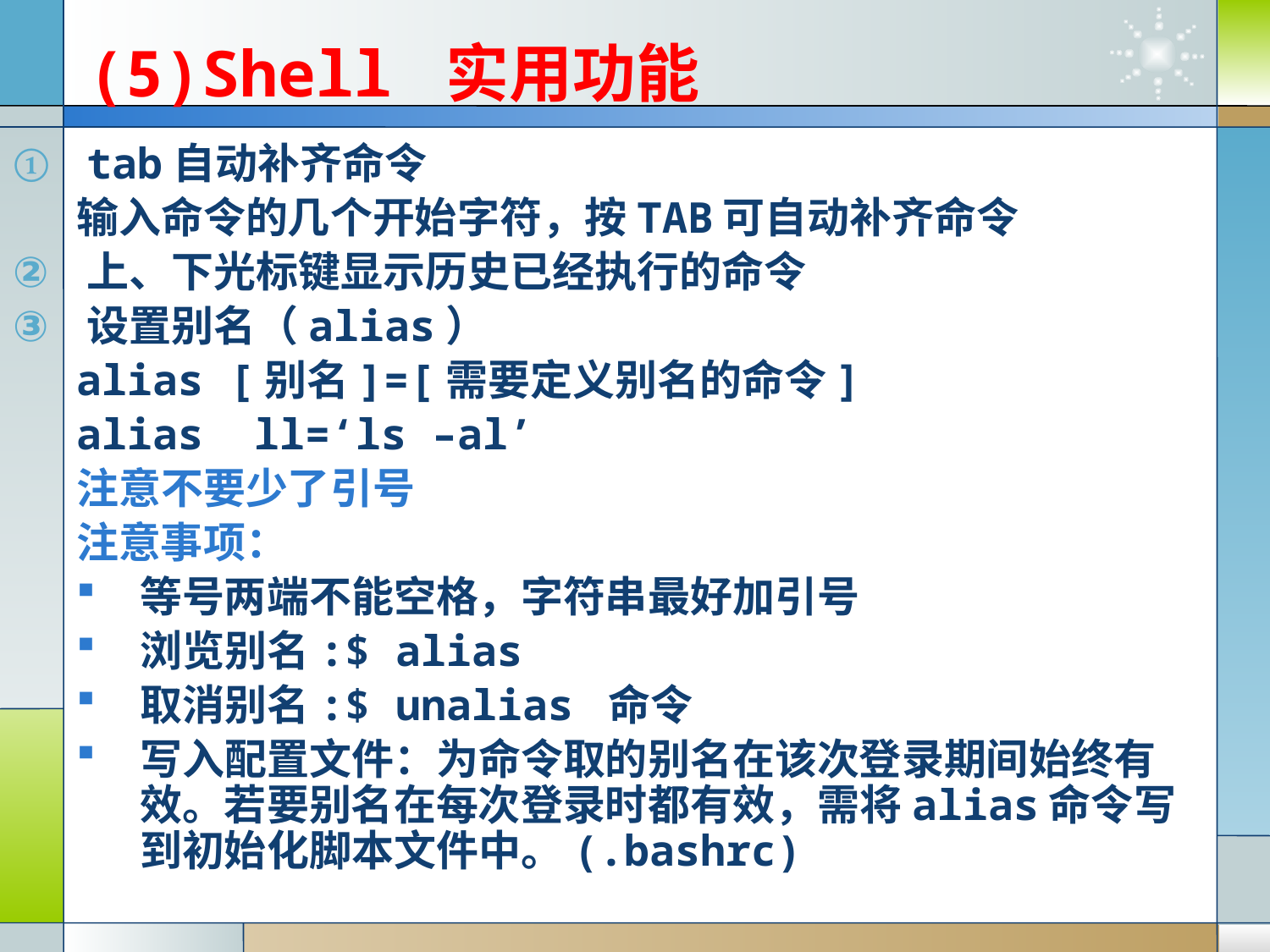

# (5)Shell 实用功能
tab自动补齐命令
输入命令的几个开始字符，按TAB可自动补齐命令
上、下光标键显示历史已经执行的命令
设置别名（alias）
alias [别名]=[需要定义别名的命令]
alias  ll=‘ls –al’
注意不要少了引号
注意事项：
等号两端不能空格，字符串最好加引号
浏览别名:$ alias
取消别名:$ unalias 命令
写入配置文件：为命令取的别名在该次登录期间始终有效。若要别名在每次登录时都有效，需将alias命令写到初始化脚本文件中。(.bashrc)

19